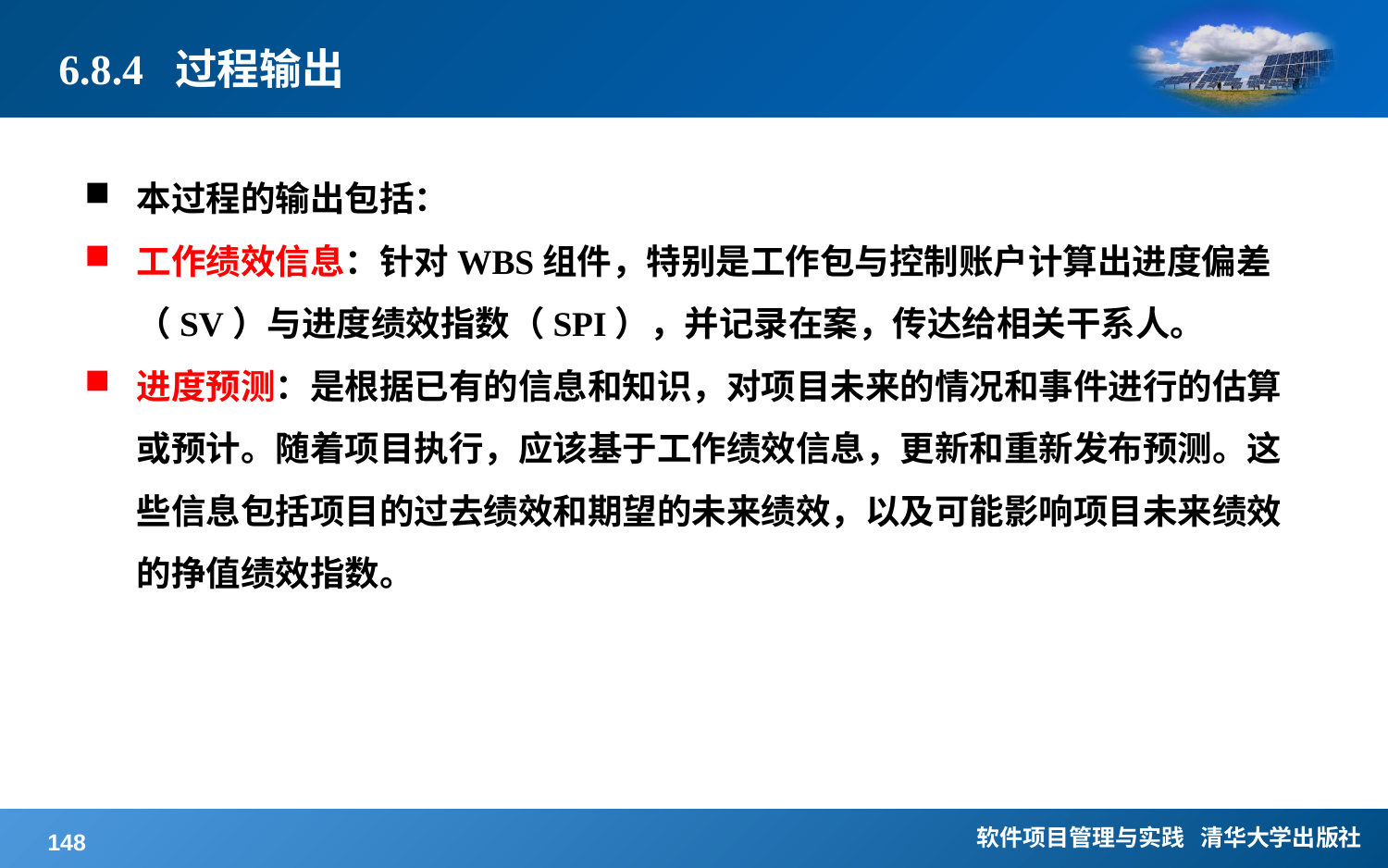

# 6.8.4  过程输出
本过程的输出包括：
工作绩效信息：针对WBS组件，特别是工作包与控制账户计算出进度偏差（SV）与进度绩效指数（SPI），并记录在案，传达给相关干系人。
进度预测：是根据已有的信息和知识，对项目未来的情况和事件进行的估算或预计。随着项目执行，应该基于工作绩效信息，更新和重新发布预测。这些信息包括项目的过去绩效和期望的未来绩效，以及可能影响项目未来绩效的挣值绩效指数。